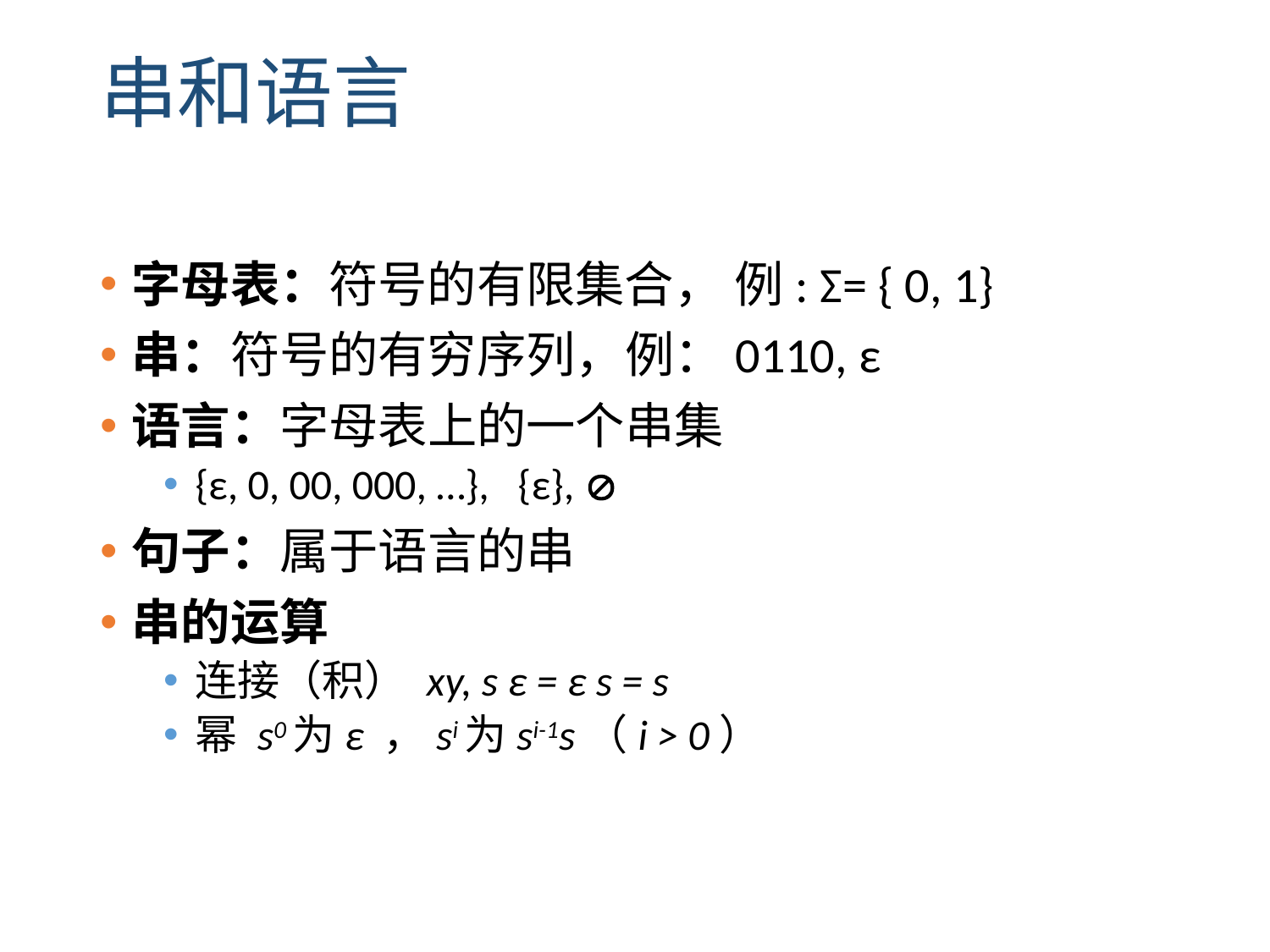

# 串和语言
字母表：符号的有限集合， 例: Σ= { 0, 1}
串：符号的有穷序列，例：0110, ε
语言：字母表上的一个串集
{ε, 0, 00, 000, …},   {ε}, ∅
句子：属于语言的串
串的运算
连接（积） xy, s ε = ε s = s
幂 s0为ε ，si为si-1s（i > 0）